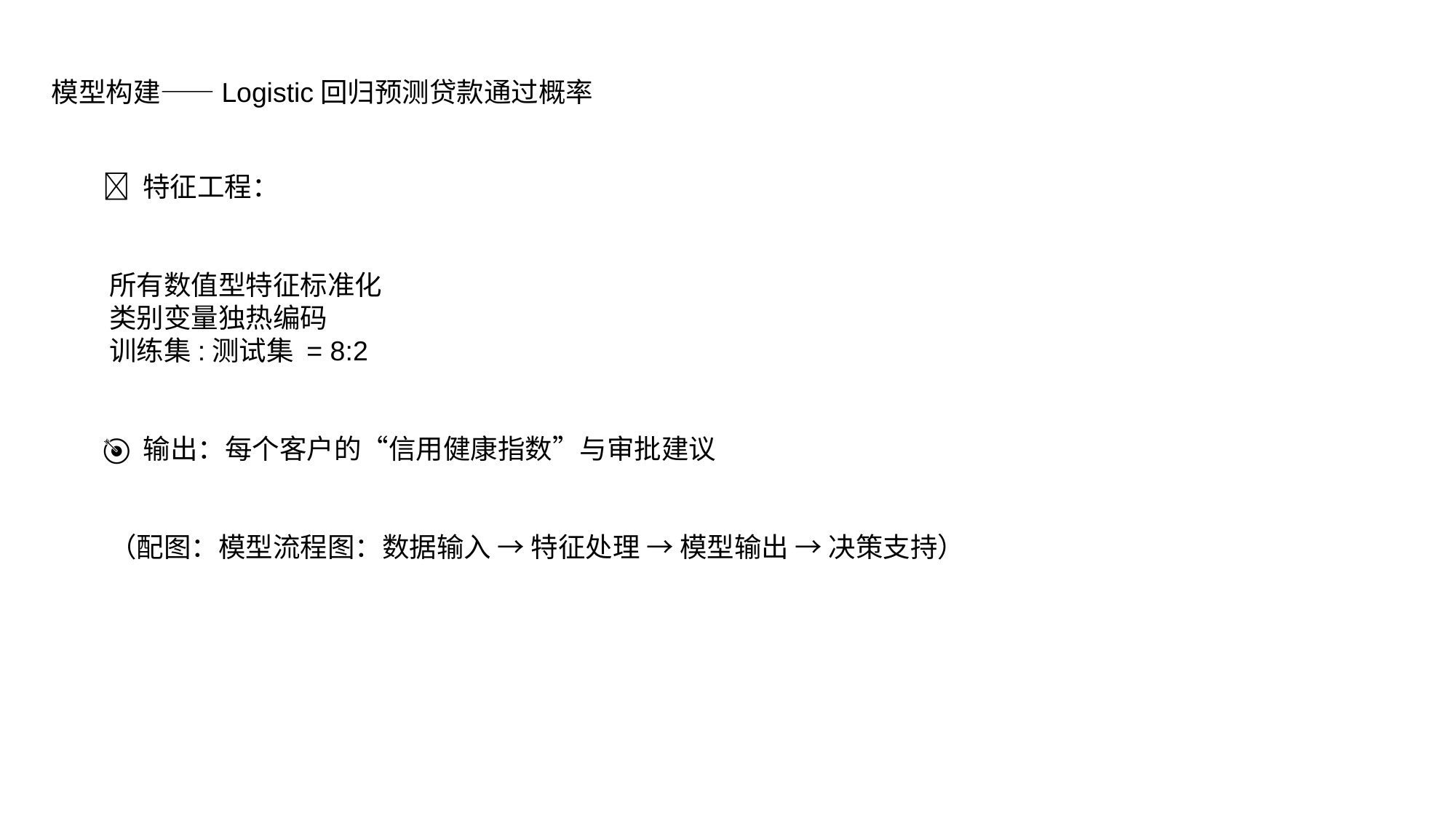

模型构建——Logistic回归预测贷款通过概率
    🧩 特征工程：

    所有数值型特征标准化
    类别变量独热编码
    训练集:测试集 = 8:2

    🎯 输出：每个客户的“信用健康指数”与审批建议

    （配图：模型流程图：数据输入 → 特征处理 → 模型输出 → 决策支持）